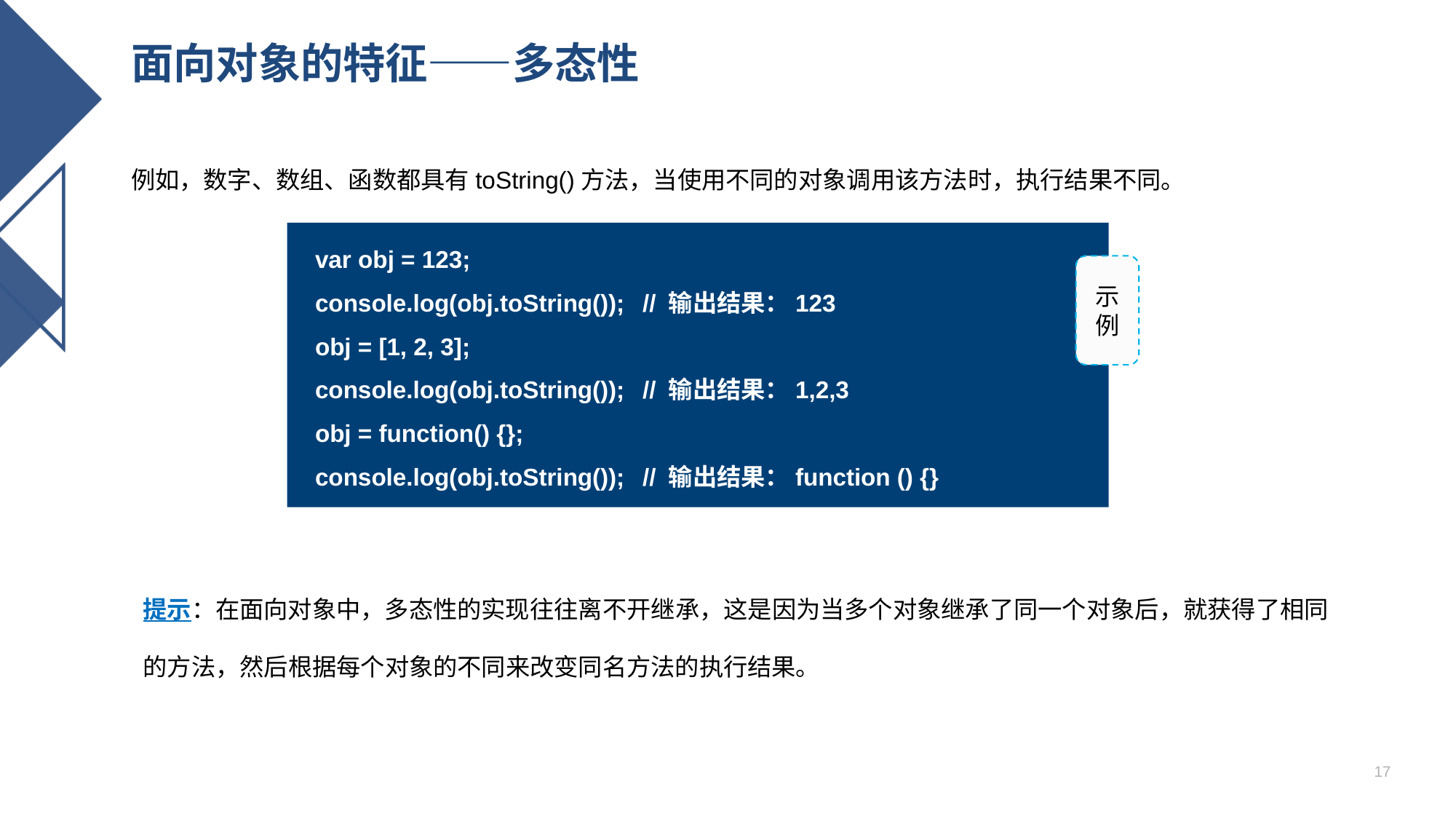

# 面向对象的特征——多态性
例如，数字、数组、函数都具有toString()方法，当使用不同的对象调用该方法时，执行结果不同。

var obj = 123;
console.log(obj.toString());	// 输出结果：123
obj = [1, 2, 3];
console.log(obj.toString());	// 输出结果：1,2,3
obj = function() {};
console.log(obj.toString());	// 输出结果：function () {}
示例
提示：在面向对象中，多态性的实现往往离不开继承，这是因为当多个对象继承了同一个对象后，就获得了相同的方法，然后根据每个对象的不同来改变同名方法的执行结果。
17